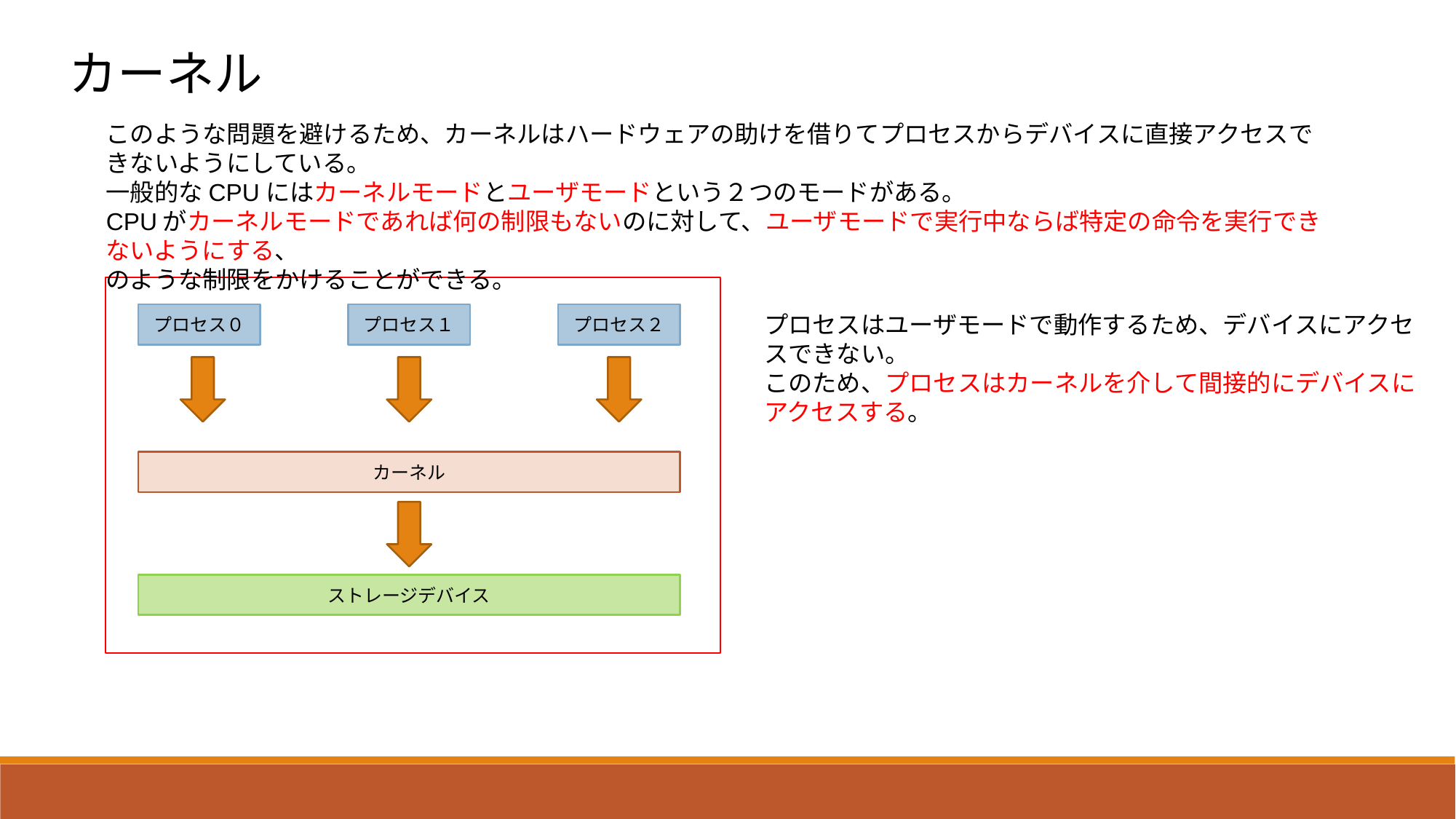

カーネル
このような問題を避けるため、カーネルはハードウェアの助けを借りてプロセスからデバイスに直接アクセスできないようにしている。
一般的なCPUにはカーネルモードとユーザモードという２つのモードがある。
CPUがカーネルモードであれば何の制限もないのに対して、ユーザモードで実行中ならば特定の命令を実行できないようにする、
のような制限をかけることができる。

プロセスはユーザモードで動作するため、デバイスにアクセスできない。
このため、プロセスはカーネルを介して間接的にデバイスにアクセスする。
プロセス０
プロセス１
プロセス２

カーネル

ストレージデバイス